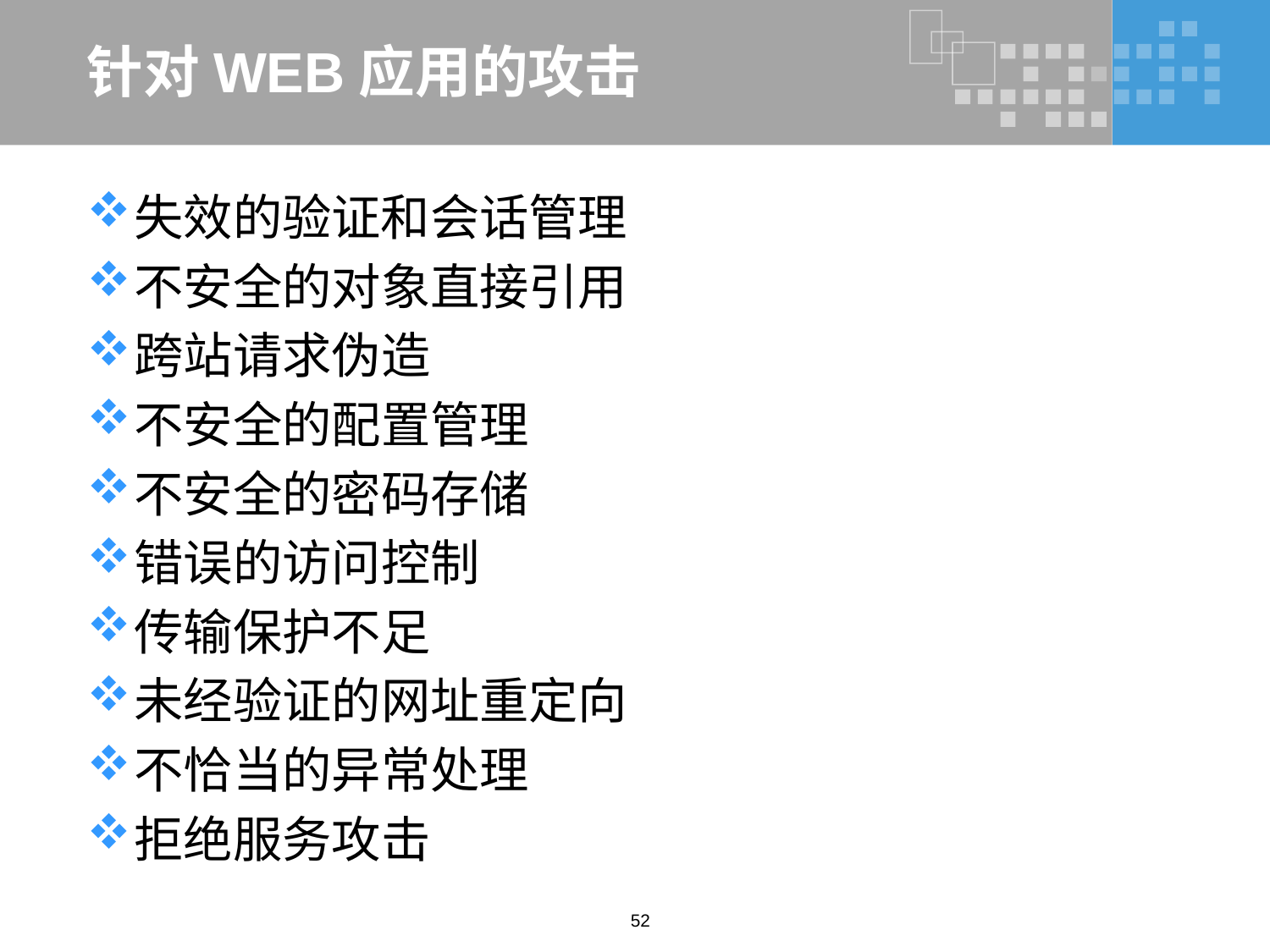

# 针对WEB应用的攻击
失效的验证和会话管理
不安全的对象直接引用
跨站请求伪造
不安全的配置管理
不安全的密码存储
错误的访问控制
传输保护不足
未经验证的网址重定向
不恰当的异常处理
拒绝服务攻击
52